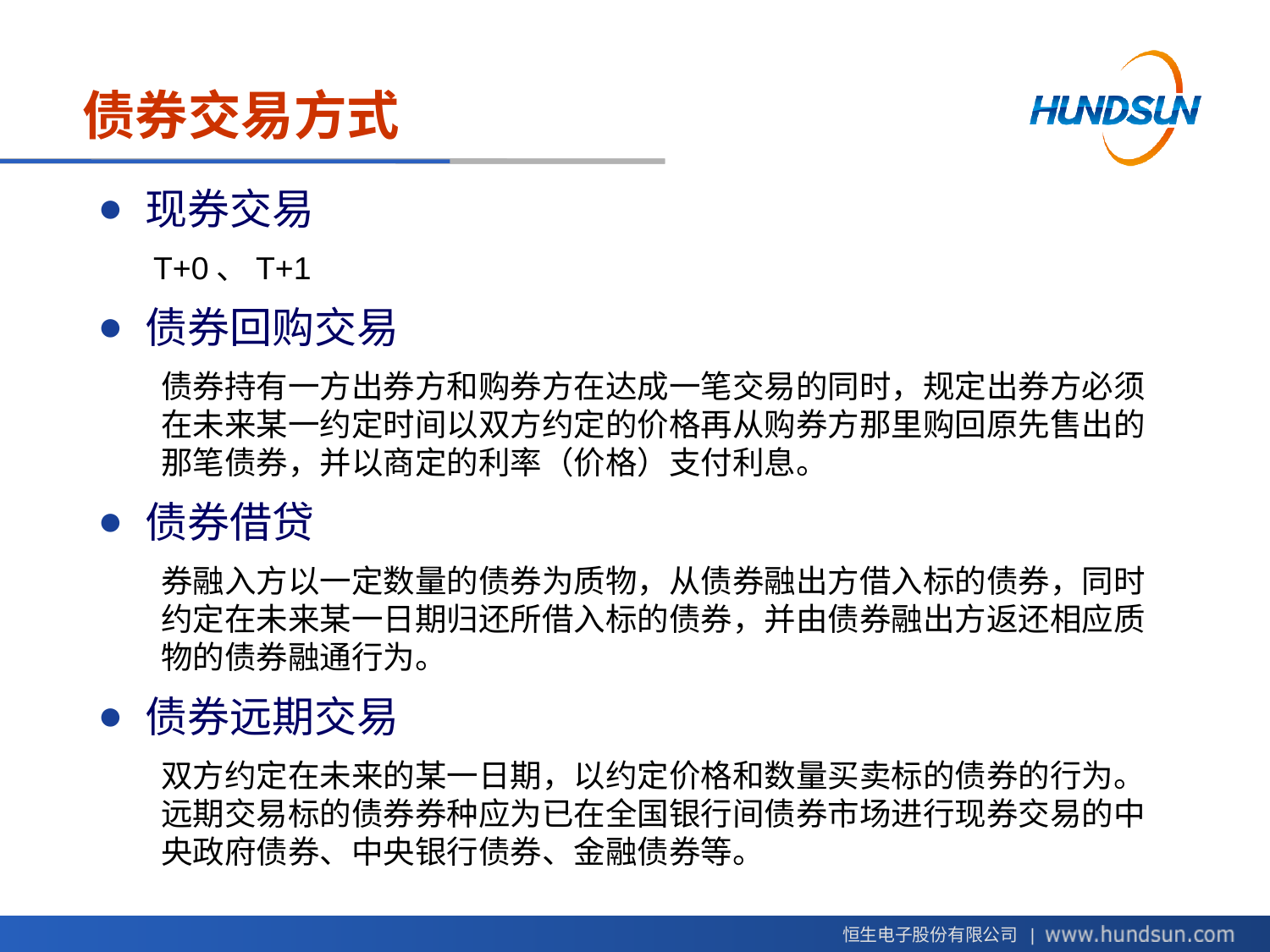

# 债券交易方式
现券交易
T+0、T+1
债券回购交易
债券持有一方出券方和购券方在达成一笔交易的同时，规定出券方必须在未来某一约定时间以双方约定的价格再从购券方那里购回原先售出的那笔债券，并以商定的利率（价格）支付利息。
债券借贷
券融入方以一定数量的债券为质物，从债券融出方借入标的债券，同时约定在未来某一日期归还所借入标的债券，并由债券融出方返还相应质物的债券融通行为。
债券远期交易
双方约定在未来的某一日期，以约定价格和数量买卖标的债券的行为。远期交易标的债券券种应为已在全国银行间债券市场进行现券交易的中央政府债券、中央银行债券、金融债券等。